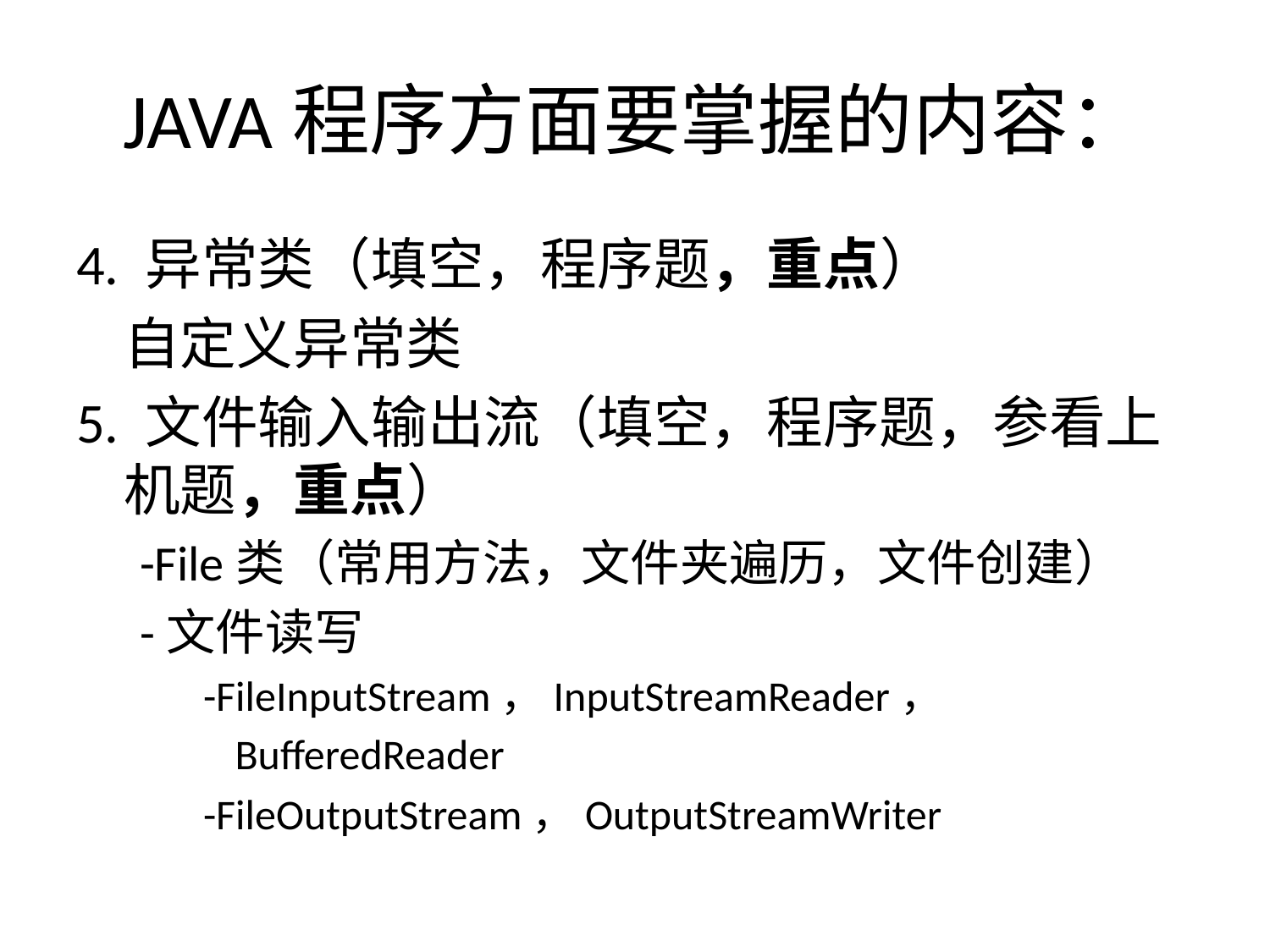

# JAVA程序方面要掌握的内容：
4. 异常类（填空，程序题，重点）
	自定义异常类
5. 文件输入输出流（填空，程序题，参看上机题，重点）
-File类（常用方法，文件夹遍历，文件创建）
-文件读写
-FileInputStream，InputStreamReader，
	BufferedReader
-FileOutputStream，OutputStreamWriter